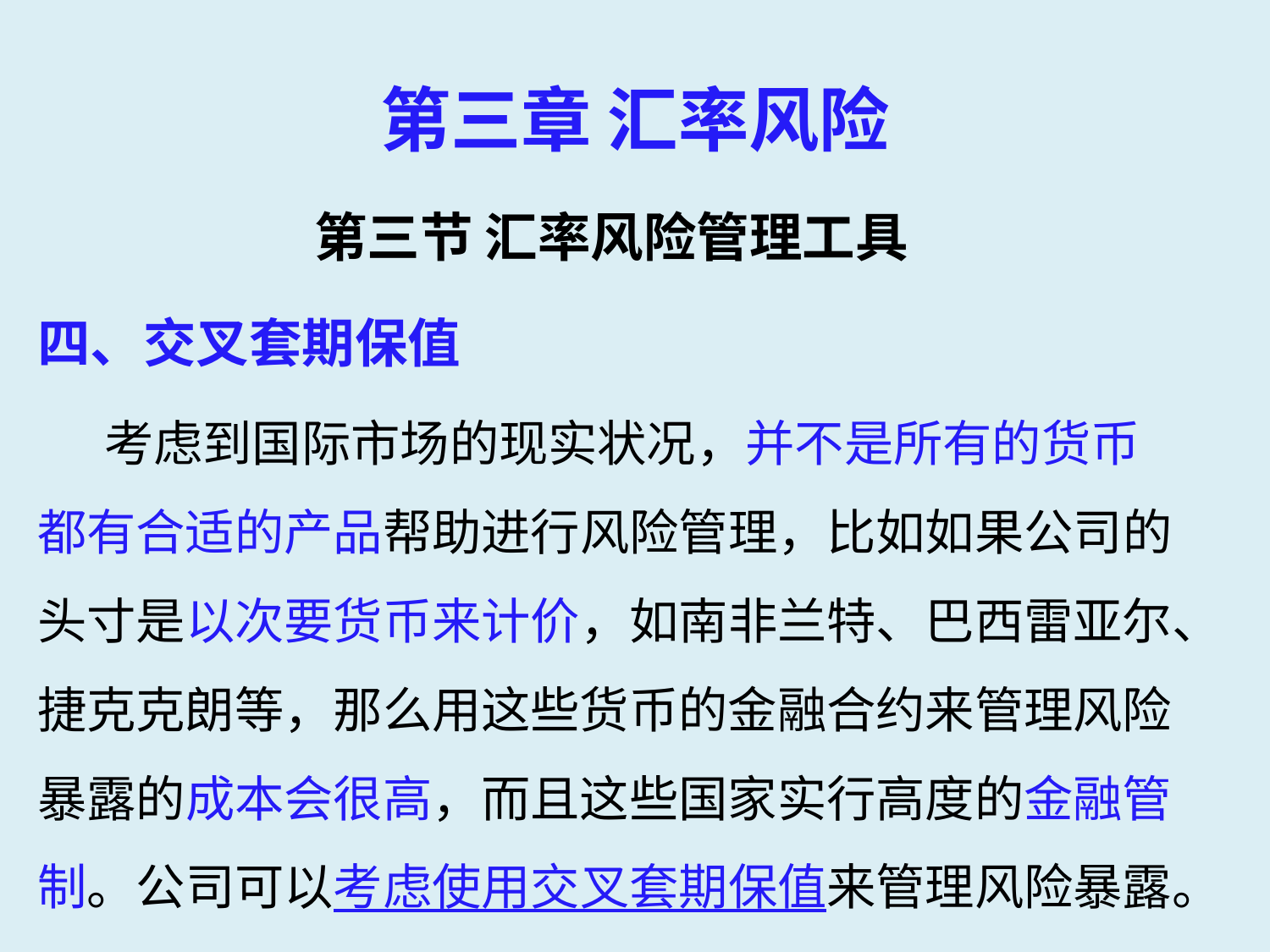

# 第三章 汇率风险
第三节 汇率风险管理工具
四、交叉套期保值
     考虑到国际市场的现实状况，并不是所有的货币都有合适的产品帮助进行风险管理，比如如果公司的头寸是以次要货币来计价，如南非兰特、巴西雷亚尔、捷克克朗等，那么用这些货币的金融合约来管理风险暴露的成本会很高，而且这些国家实行高度的金融管制。公司可以考虑使用交叉套期保值来管理风险暴露。